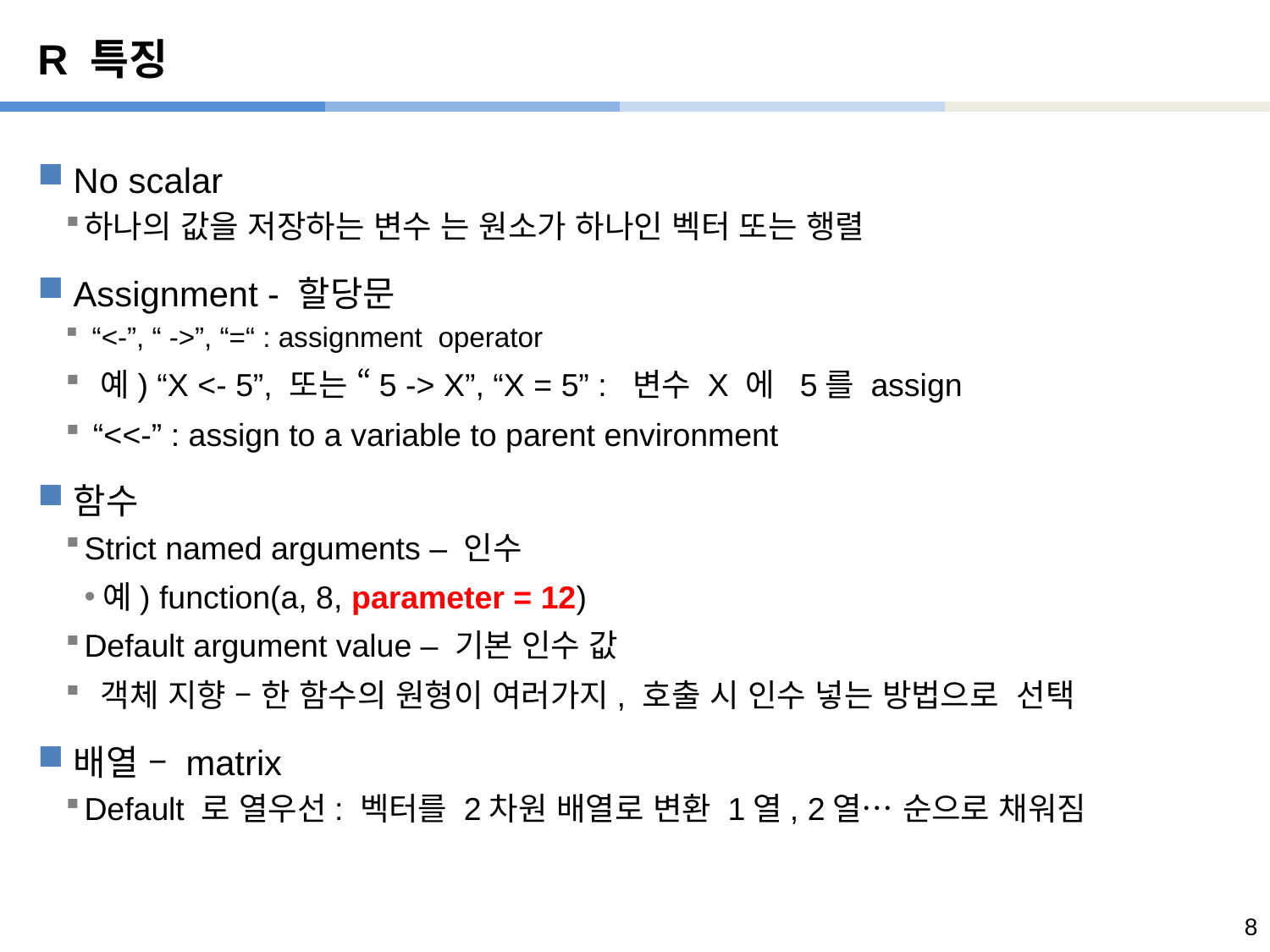

# R 특징
No scalar
하나의 값을 저장하는 변수 는 원소가 하나인 벡터 또는 행렬
Assignment - 할당문
 “<-”, “ ->”, “=“ : assignment  operator
 예) “X <- 5”, 또는 “5 -> X”, “X = 5” :  변수 X 에  5를 assign
 “<<-” : assign to a variable to parent environment
함수
Strict named arguments – 인수
예) function(a, 8, parameter = 12)
Default argument value – 기본 인수 값
 객체 지향 – 한 함수의 원형이 여러가지, 호출 시 인수 넣는 방법으로  선택
배열 – matrix
Default 로 열우선: 벡터를 2차원 배열로 변환 1열, 2열… 순으로 채워짐